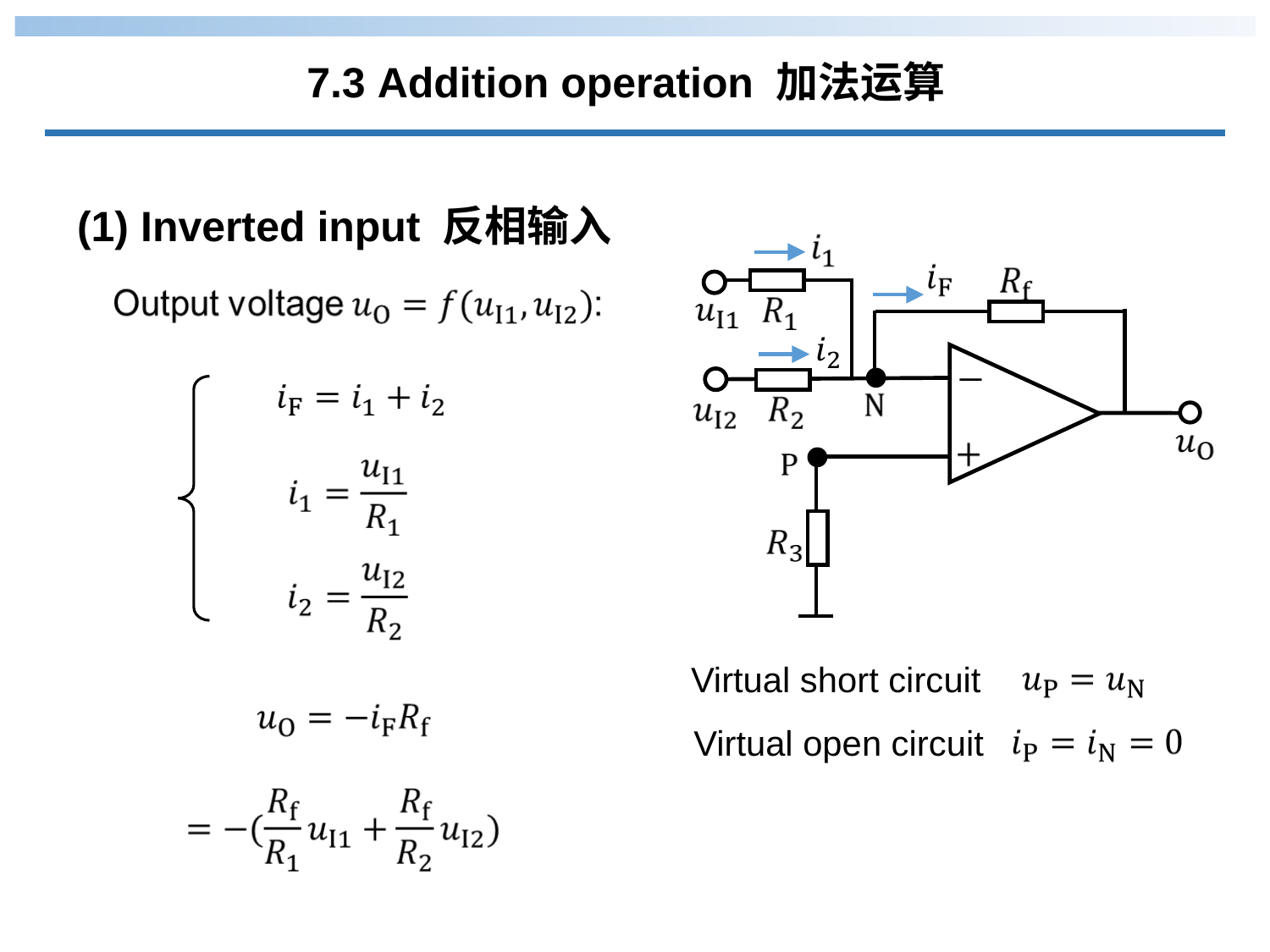

7.3 Addition operation 加法运算

(1) Inverted input 反相输入

Virtual short circuit

Virtual open circuit